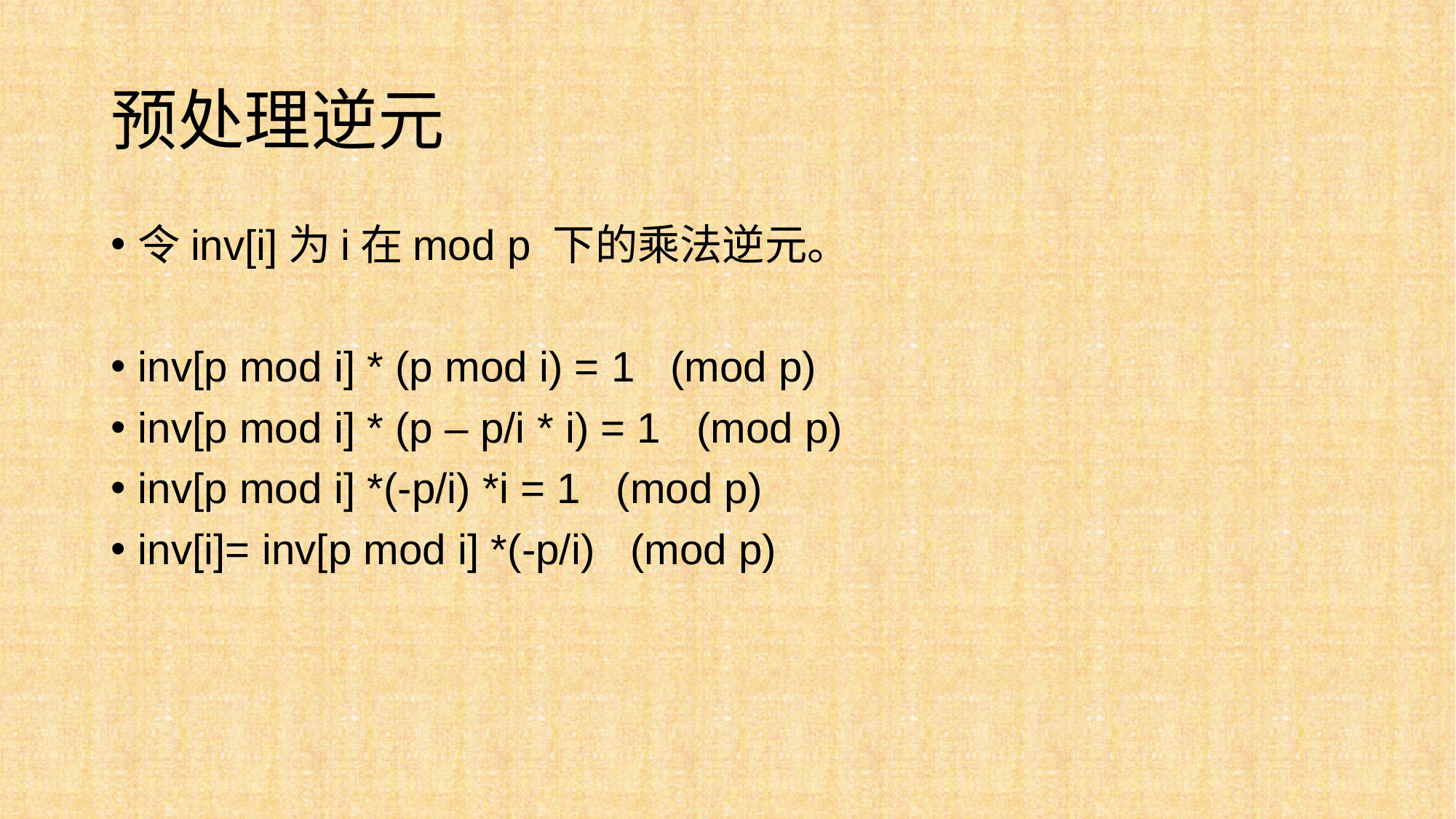

# 预处理逆元
令inv[i]为i在mod p 下的乘法逆元。

inv[p mod i] * (p mod i) = 1   (mod p)
inv[p mod i] * (p – p/i * i) = 1   (mod p)
inv[p mod i] *(-p/i) *i = 1   (mod p)
inv[i]= inv[p mod i] *(-p/i)   (mod p)